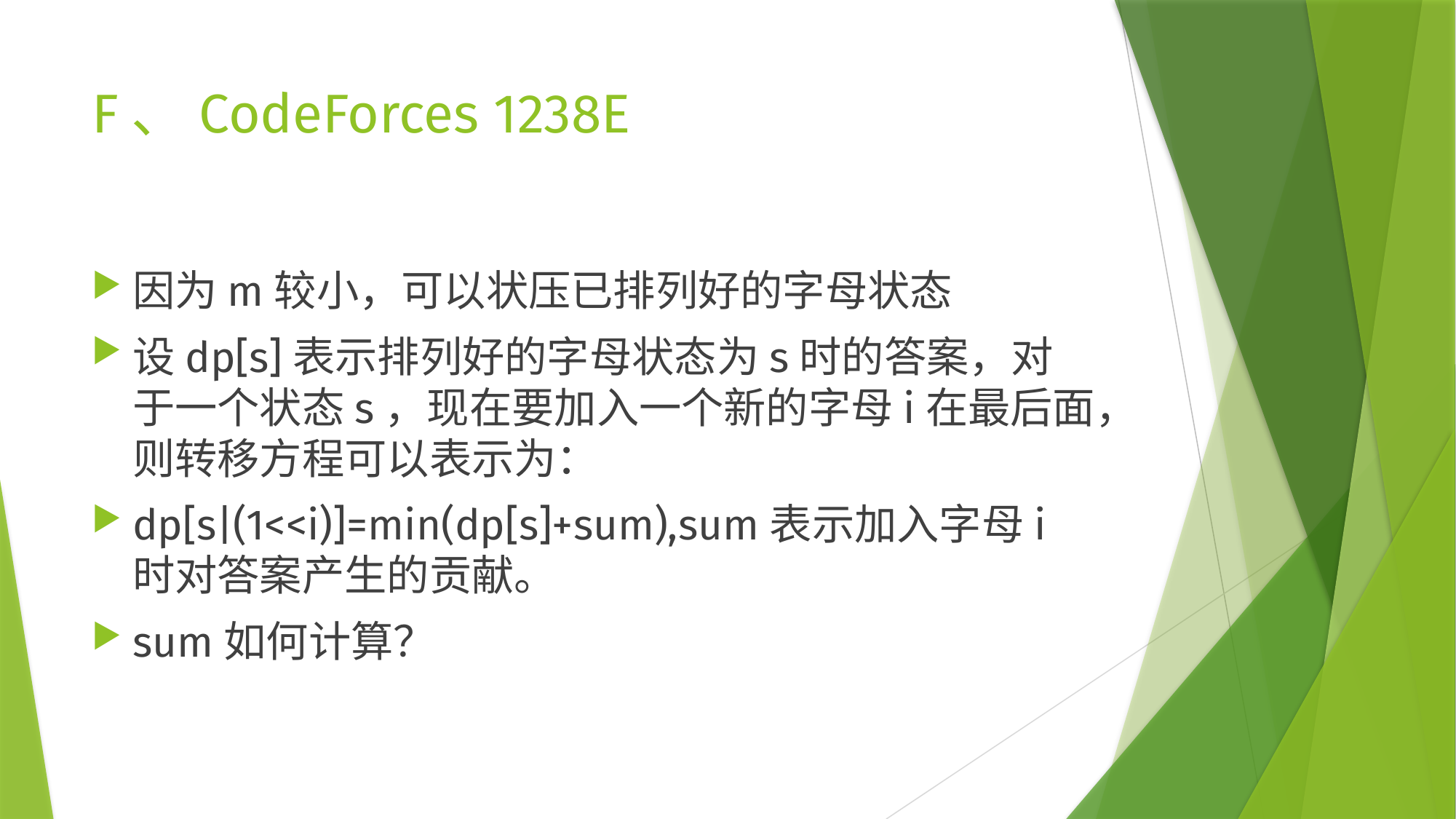

# F、CodeForces 1238E
因为m较小，可以状压已排列好的字母状态
设dp[s]表示排列好的字母状态为s时的答案，对于一个状态s，现在要加入一个新的字母i在最后面，则转移方程可以表示为：
dp[s|(1<<i)]=min(dp[s]+sum),sum表示加入字母i时对答案产生的贡献。
sum如何计算？